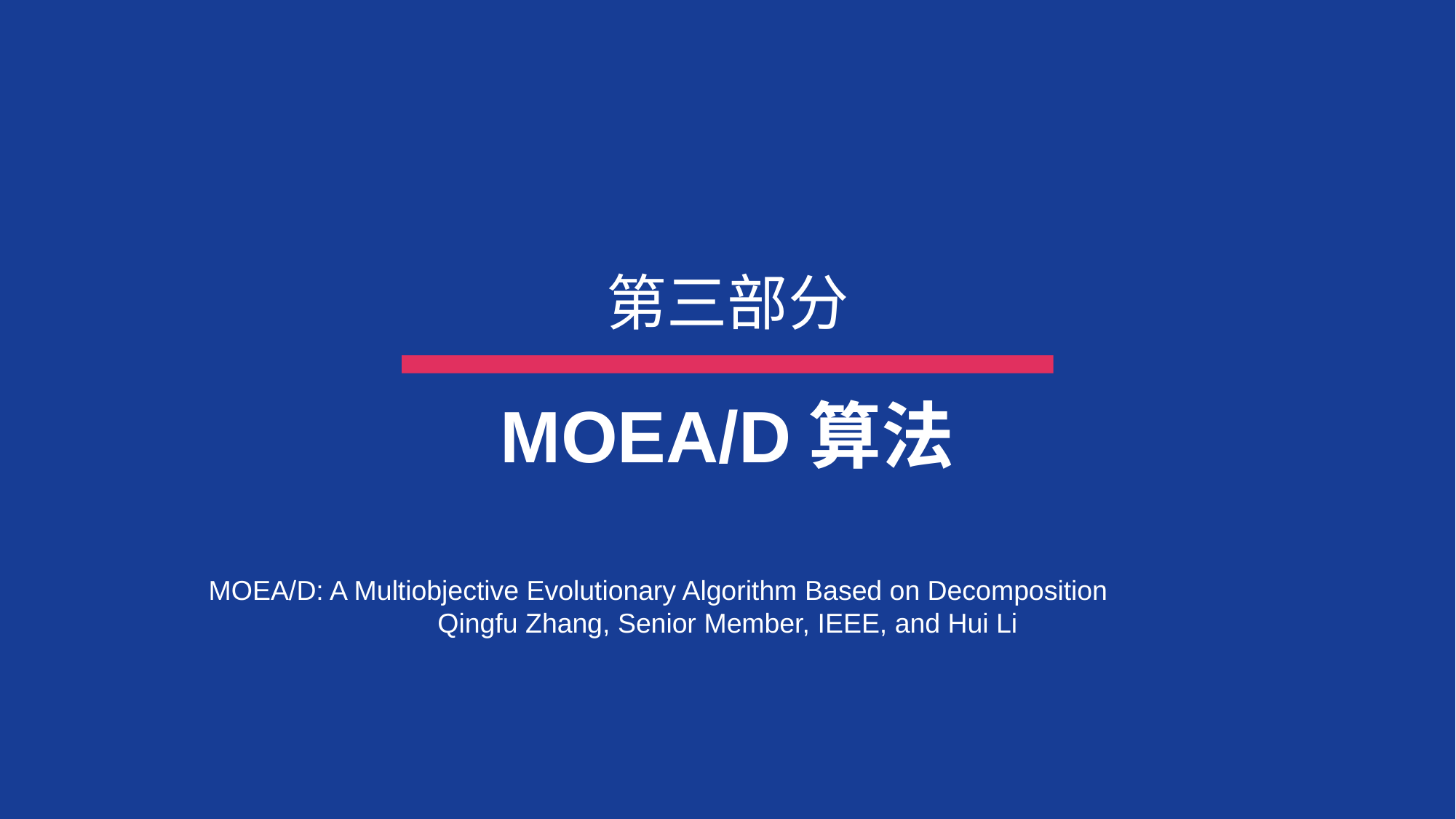

第三部分
MOEA/D算法
MOEA/D: A Multiobjective Evolutionary Algorithm Based on Decomposition
Qingfu Zhang, Senior Member, IEEE, and Hui Li